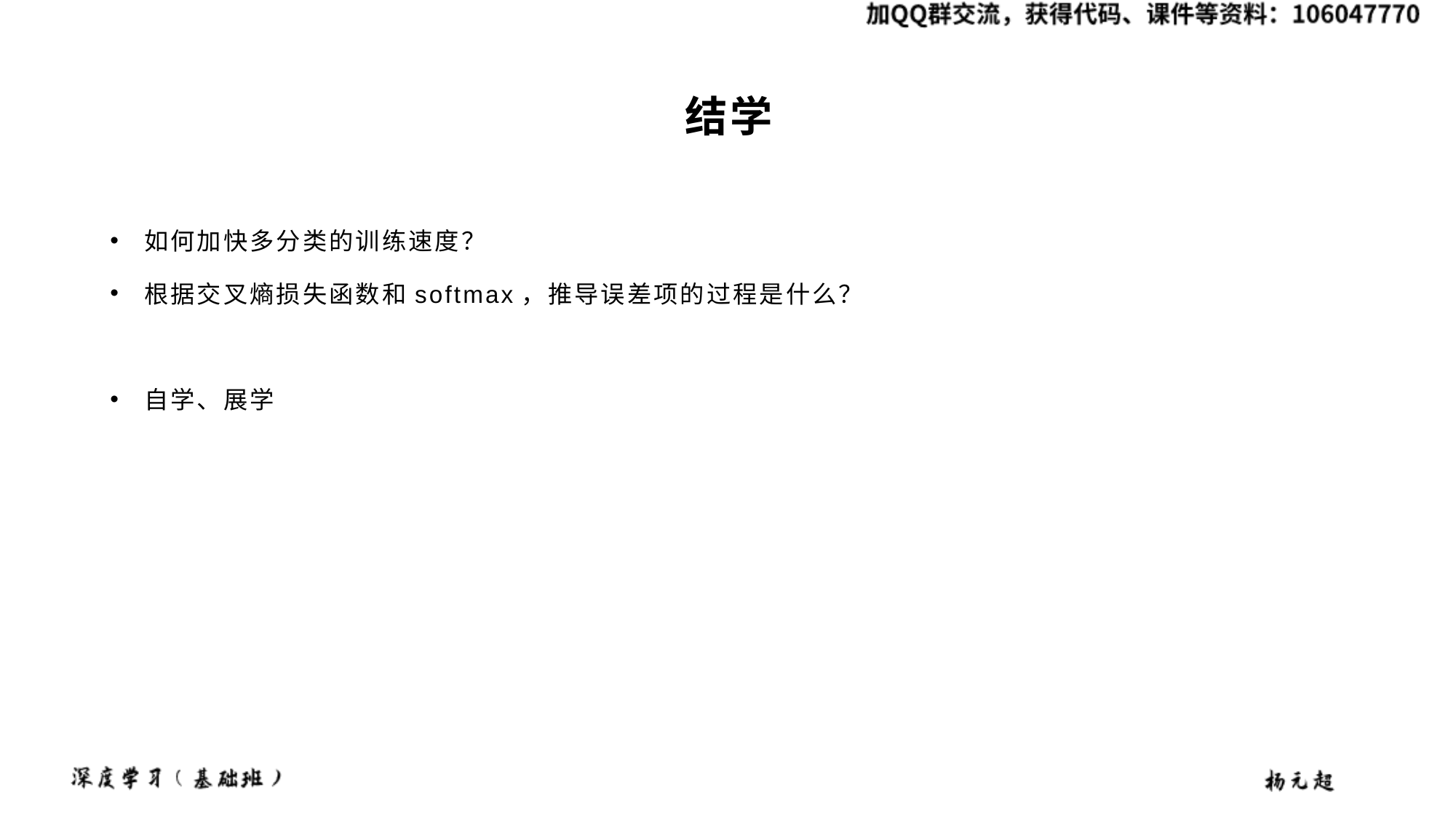

# 结学
如何加快多分类的训练速度？
根据交叉熵损失函数和softmax，推导误差项的过程是什么？

自学、展学